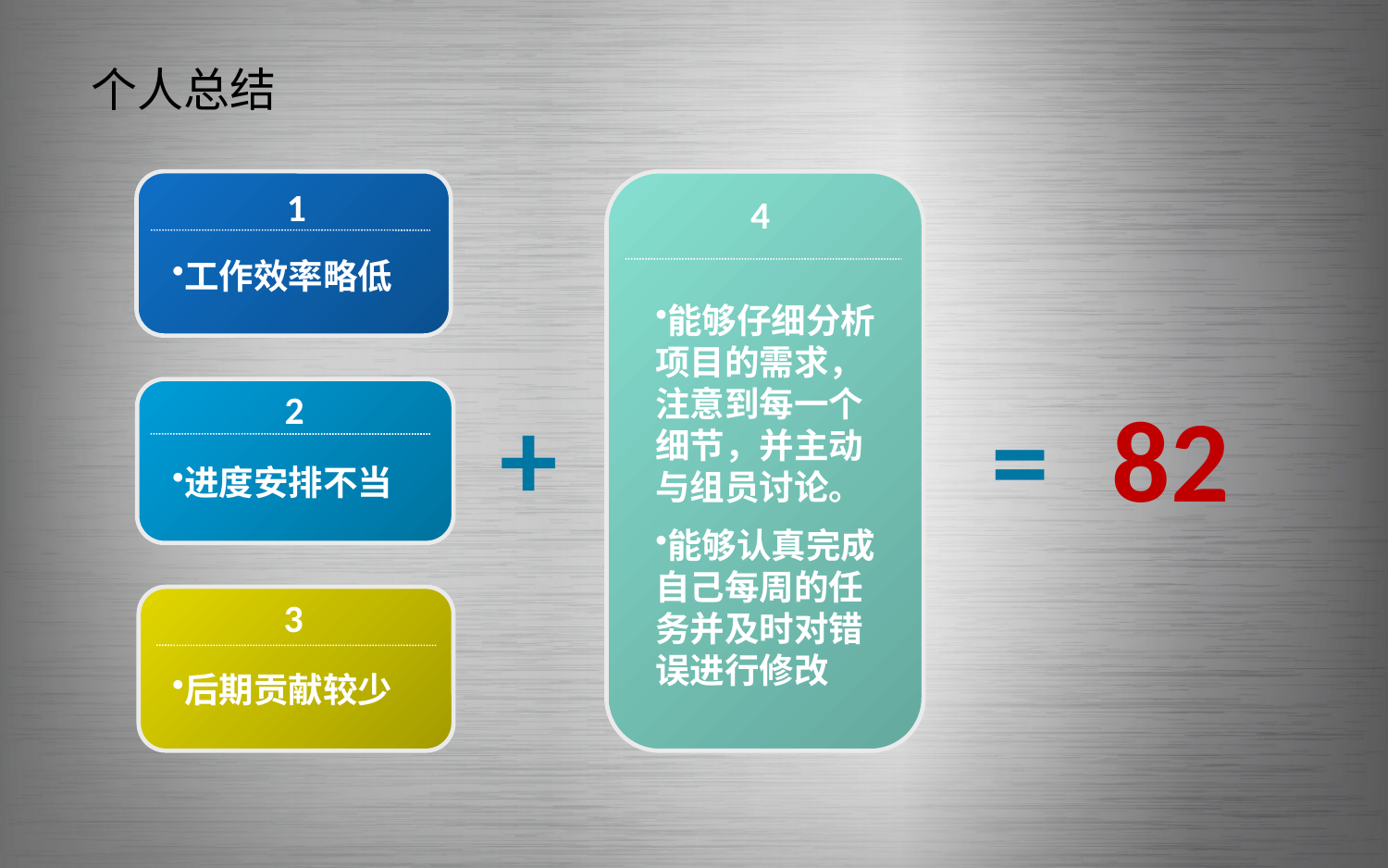

个人总结

1

工作效率略低

4

能够仔细分析项目的需求，注意到每一个细节，并主动与组员讨论。
能够认真完成自己每周的任务并及时对错误进行修改
+

2

进度安排不当
=
82
3

后期贡献较少